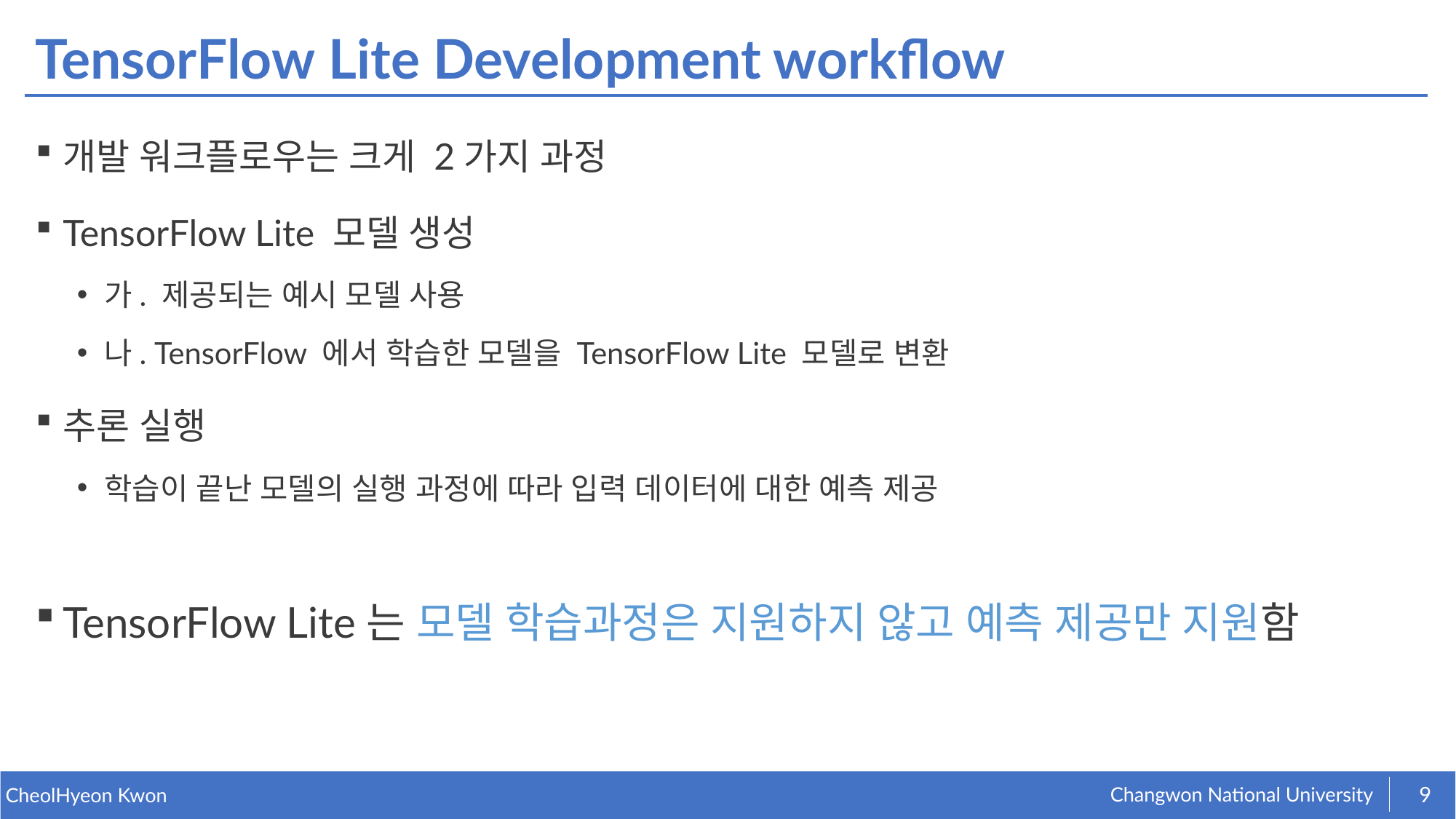

# TensorFlow Lite Development workflow
개발 워크플로우는 크게 2가지 과정
TensorFlow Lite 모델 생성
가. 제공되는 예시 모델 사용
나. TensorFlow 에서 학습한 모델을 TensorFlow Lite 모델로 변환
추론 실행
학습이 끝난 모델의 실행 과정에 따라 입력 데이터에 대한 예측 제공

TensorFlow Lite는 모델 학습과정은 지원하지 않고 예측 제공만 지원함
9